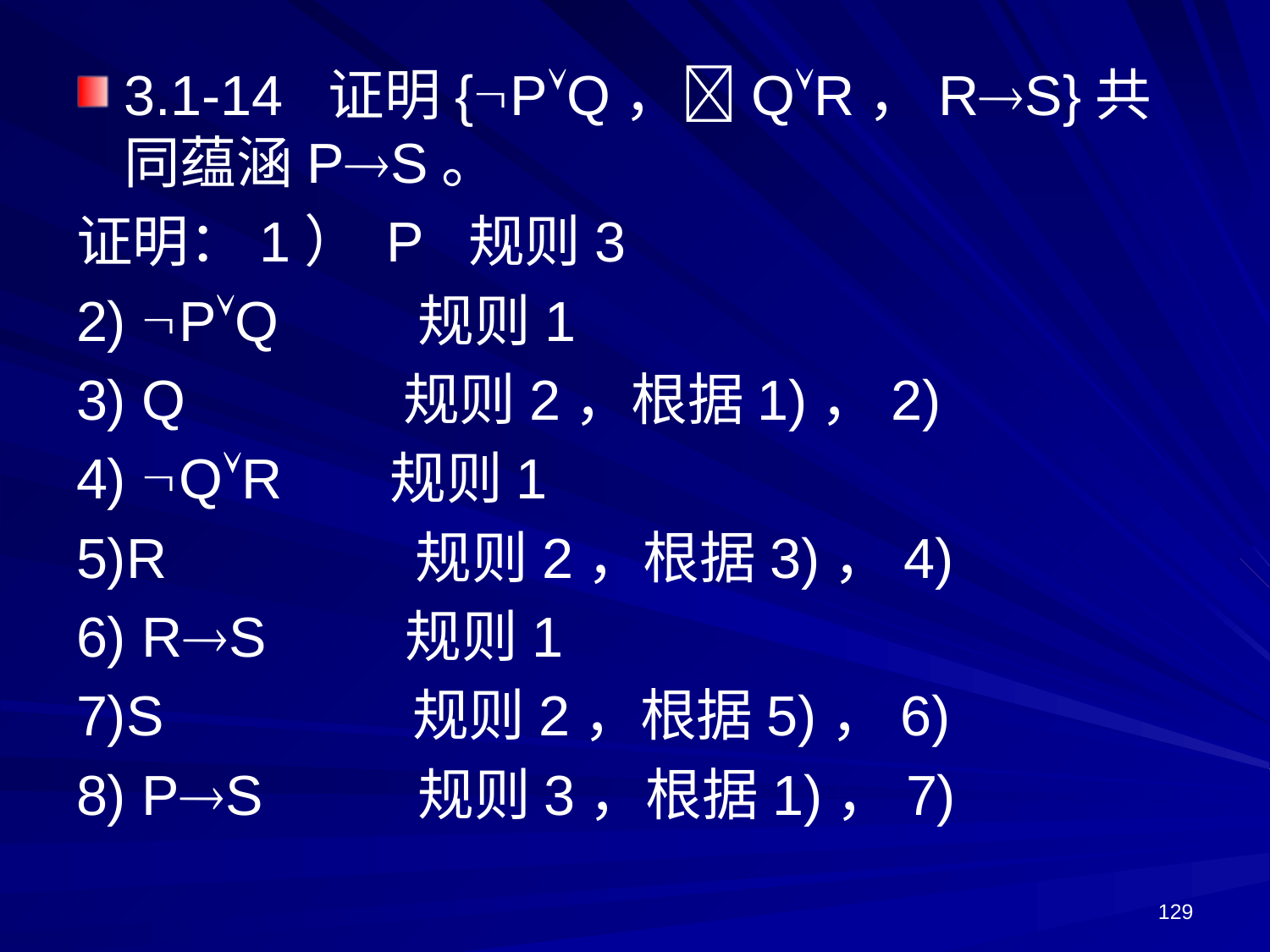

3.1-14  证明{¬P∨Q，¬Q∨R，R→S}共同蕴涵P→S。
证明：1） P  规则3
2) ¬P∨Q        规则1
3) Q             规则2，根据1)，2)
4) ¬Q∨R      规则1
5)R               规则2，根据3)，4)
6) R→S        规则1
7)S               规则2，根据5)，6)
8) P→S         规则3，根据1)，7)

129